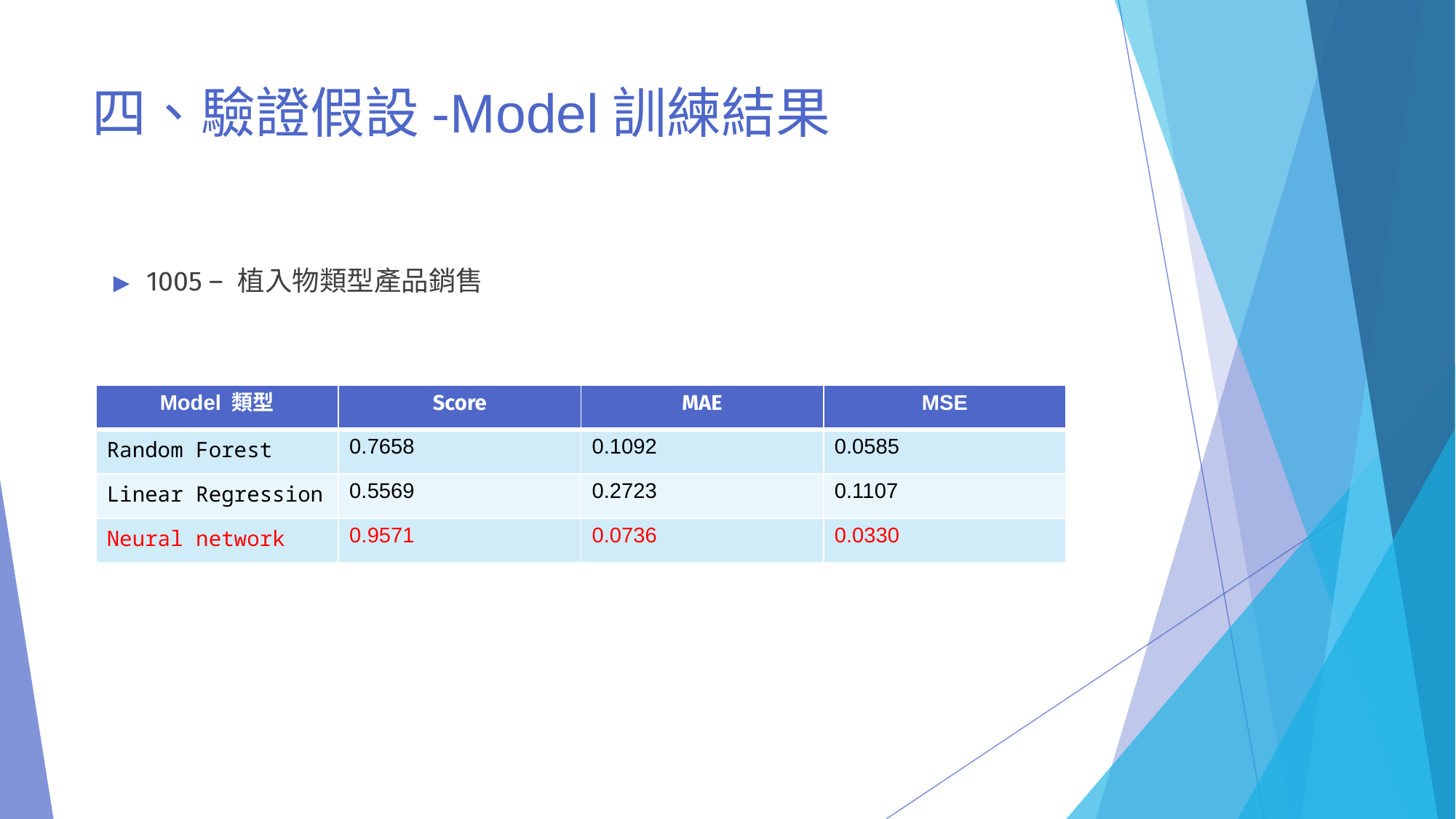

# 四、驗證假設-Model訓練結果
1005 – 植入物類型產品銷售
| Model 類型 | Score | MAE | MSE |
| --- | --- | --- | --- |
| Random Forest | 0.7658 | 0.1092 | 0.0585 |
| Linear Regression | 0.5569 | 0.2723 | 0.1107 |
| Neural network | 0.9571 | 0.0736 | 0.0330 |